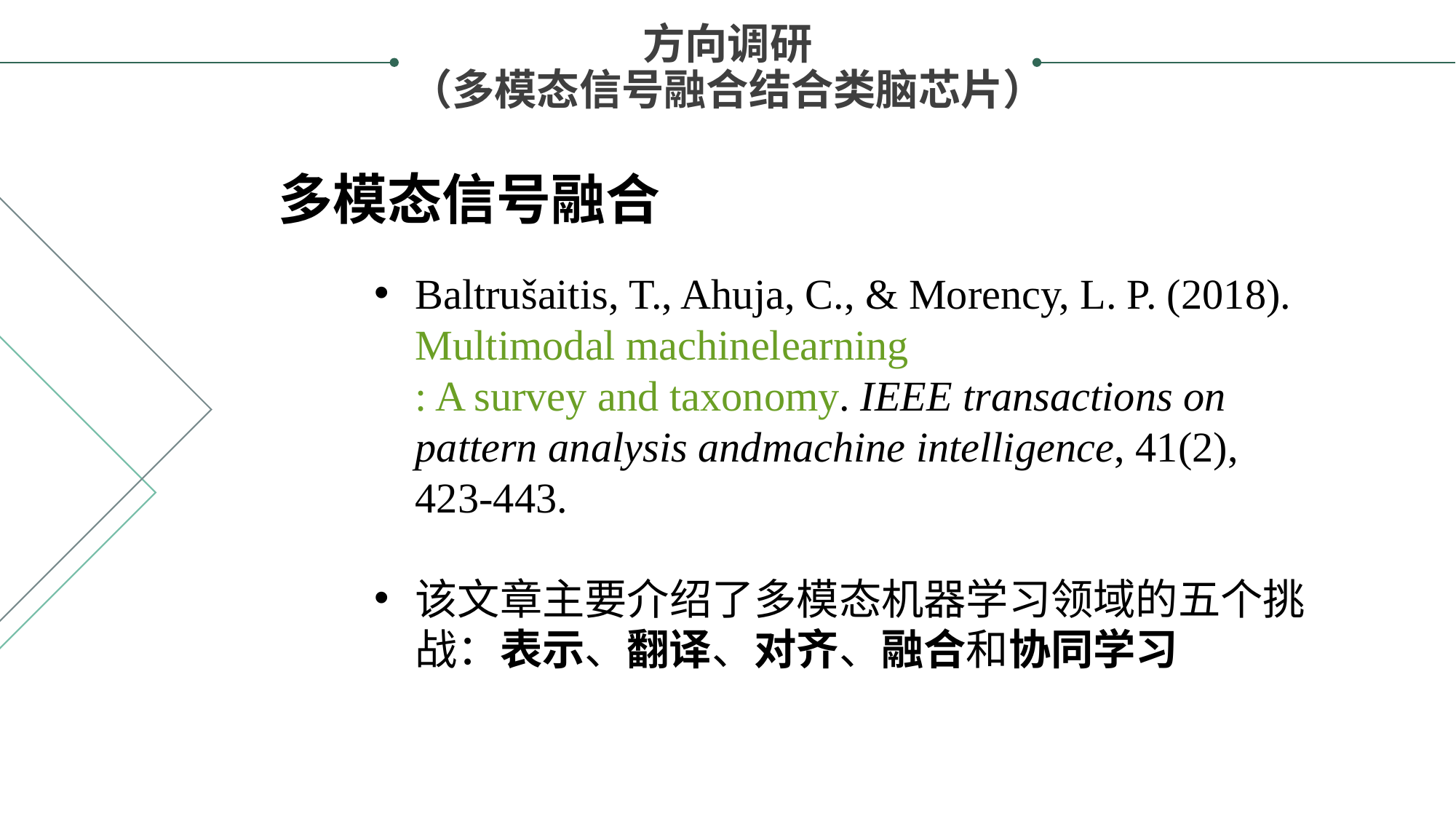

方向调研
（多模态信号融合结合类脑芯片）
多模态信号融合

Baltrušaitis, T., Ahuja, C., & Morency, L. P. (2018). Multimodal machinelearning: A survey and taxonomy. IEEE transactions on pattern analysis andmachine intelligence, 41(2), 423-443.

该文章主要介绍了多模态机器学习领域的五个挑战：表示、翻译、对齐、融合和协同学习